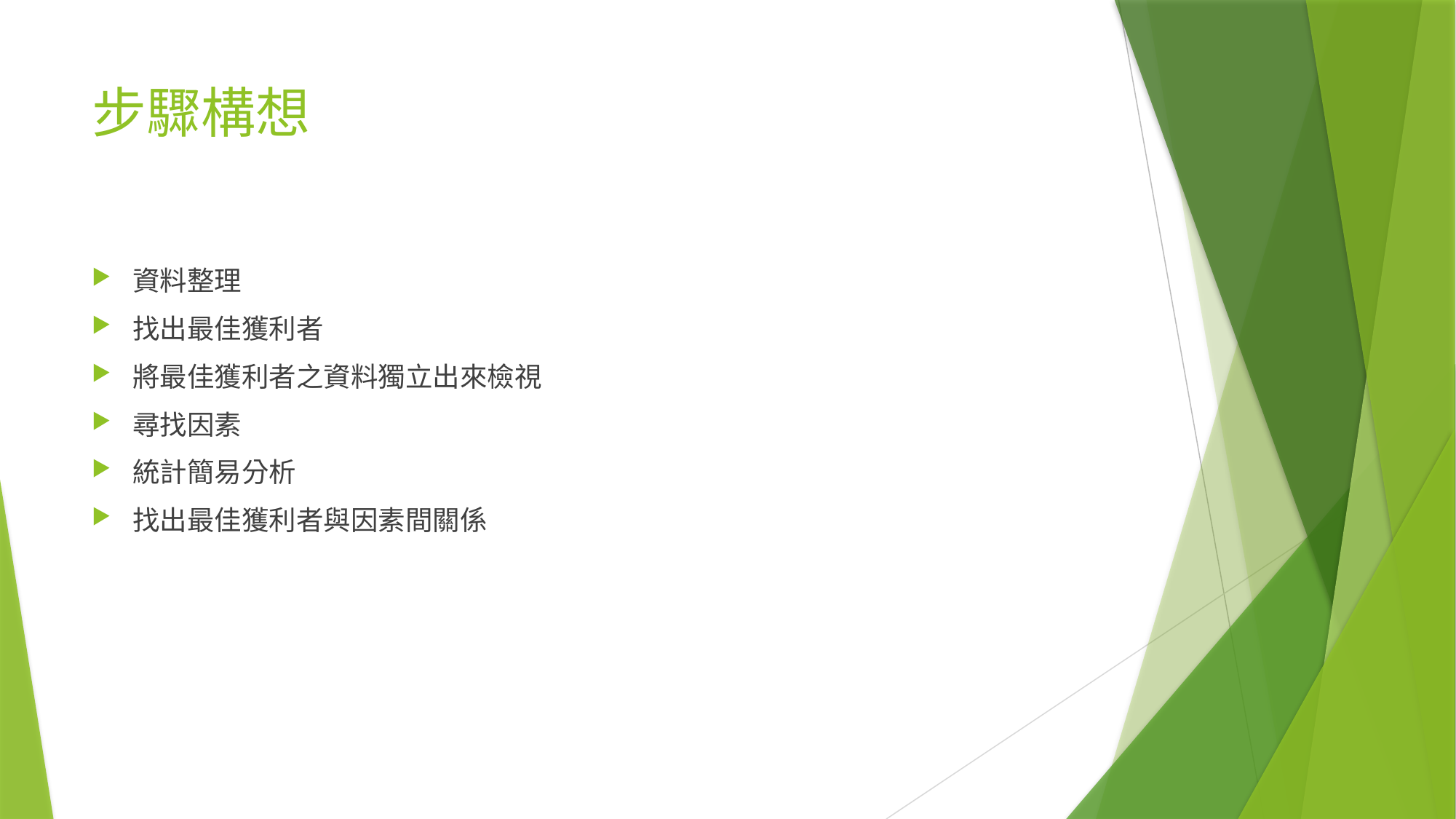

# 步驟構想
資料整理
找出最佳獲利者
將最佳獲利者之資料獨立出來檢視
尋找因素
統計簡易分析
找出最佳獲利者與因素間關係